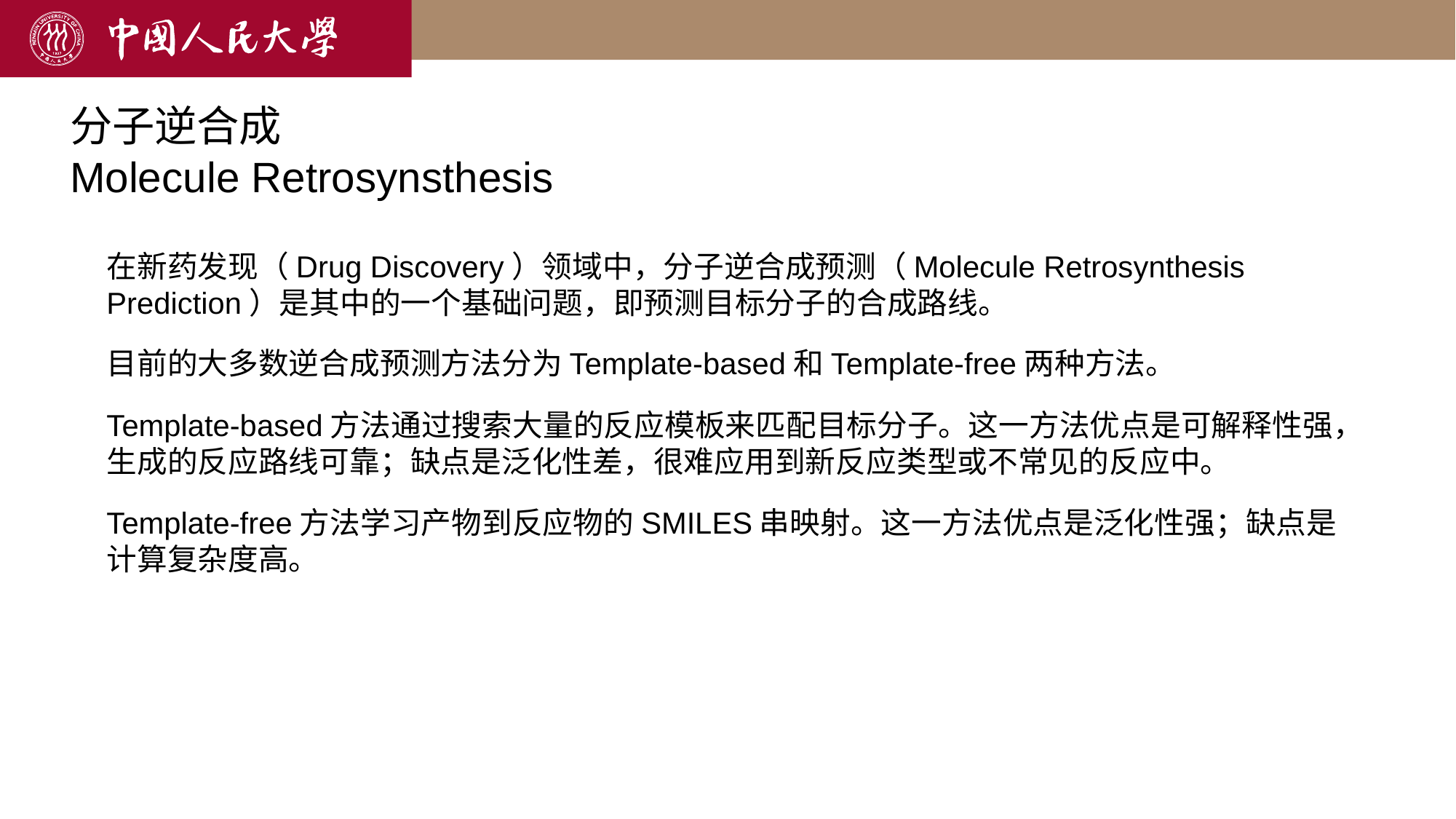

分子逆合成
Molecule Retrosynsthesis
在新药发现（Drug Discovery）领域中，分子逆合成预测（Molecule Retrosynthesis Prediction）是其中的一个基础问题，即预测目标分子的合成路线。
目前的大多数逆合成预测方法分为Template-based和Template-free两种方法。
Template-based方法通过搜索大量的反应模板来匹配目标分子。这一方法优点是可解释性强，生成的反应路线可靠；缺点是泛化性差，很难应用到新反应类型或不常见的反应中。
Template-free方法学习产物到反应物的SMILES串映射。这一方法优点是泛化性强；缺点是计算复杂度高。